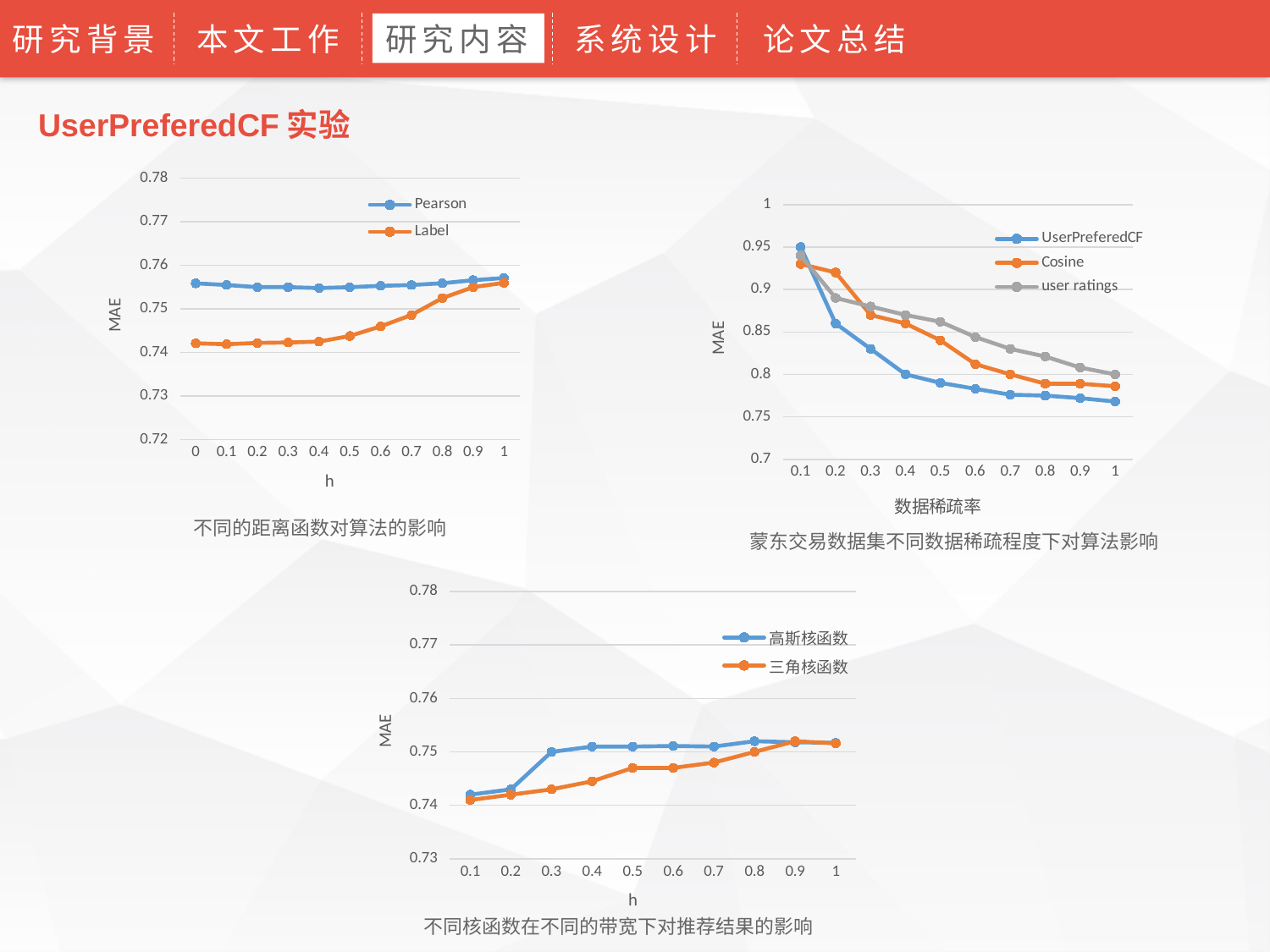

研究背景
本文工作
研究内容
系统设计
论文总结

UserPreferedCF实验

### Chart

| Category | UserPreferedCF | Cosine | user ratings |
|---|---|---|---|
| 0.1 | 0.95 | 0.93 | 0.94 |
| 0.2 | 0.86 | 0.92 | 0.89 |
| 0.3 | 0.83 | 0.87 | 0.88 |
| 0.4 | 0.8 | 0.86 | 0.87 |
| 0.5 | 0.79 | 0.84 | 0.862 |
| 0.6 | 0.783 | 0.812 | 0.844 |
| 0.7 | 0.776 | 0.8 | 0.83 |
| 0.8 | 0.775 | 0.789 | 0.821 |
| 0.9 | 0.772 | 0.789 | 0.808 |
| 1 | 0.768 | 0.786 | 0.8 |

### Chart

| Category | Pearson | Label |
|---|---|---|
| 0 | 0.75588 | 0.7421 |
| 0.1 | 0.7555 | 0.7419 |
| 0.2 | 0.755 | 0.7422 |
| 0.3 | 0.755 | 0.7423 |
| 0.4 | 0.7548 | 0.7425 |
| 0.5 | 0.755 | 0.7438 |
| 0.6 | 0.7553 | 0.746 |
| 0.7 | 0.7555 | 0.74862 |
| 0.8 | 0.7559 | 0.7525 |
| 0.9 | 0.7566 | 0.755 |
| 1 | 0.7571 | 0.756 |
不同的距离函数对算法的影响
蒙东交易数据集不同数据稀疏程度下对算法影响

### Chart

| Category | 高斯核函数 | 三角核函数 |
|---|---|---|
| 0.1 | 0.742 | 0.741 |
| 0.2 | 0.743 | 0.742 |
| 0.3 | 0.75 | 0.743 |
| 0.4 | 0.751 | 0.7445 |
| 0.5 | 0.751 | 0.747 |
| 0.6 | 0.7511 | 0.747 |
| 0.7 | 0.751 | 0.748 |
| 0.8 | 0.752 | 0.75 |
| 0.9 | 0.7518 | 0.752 |
| 1 | 0.7517 | 0.7516 |
不同核函数在不同的带宽下对推荐结果的影响